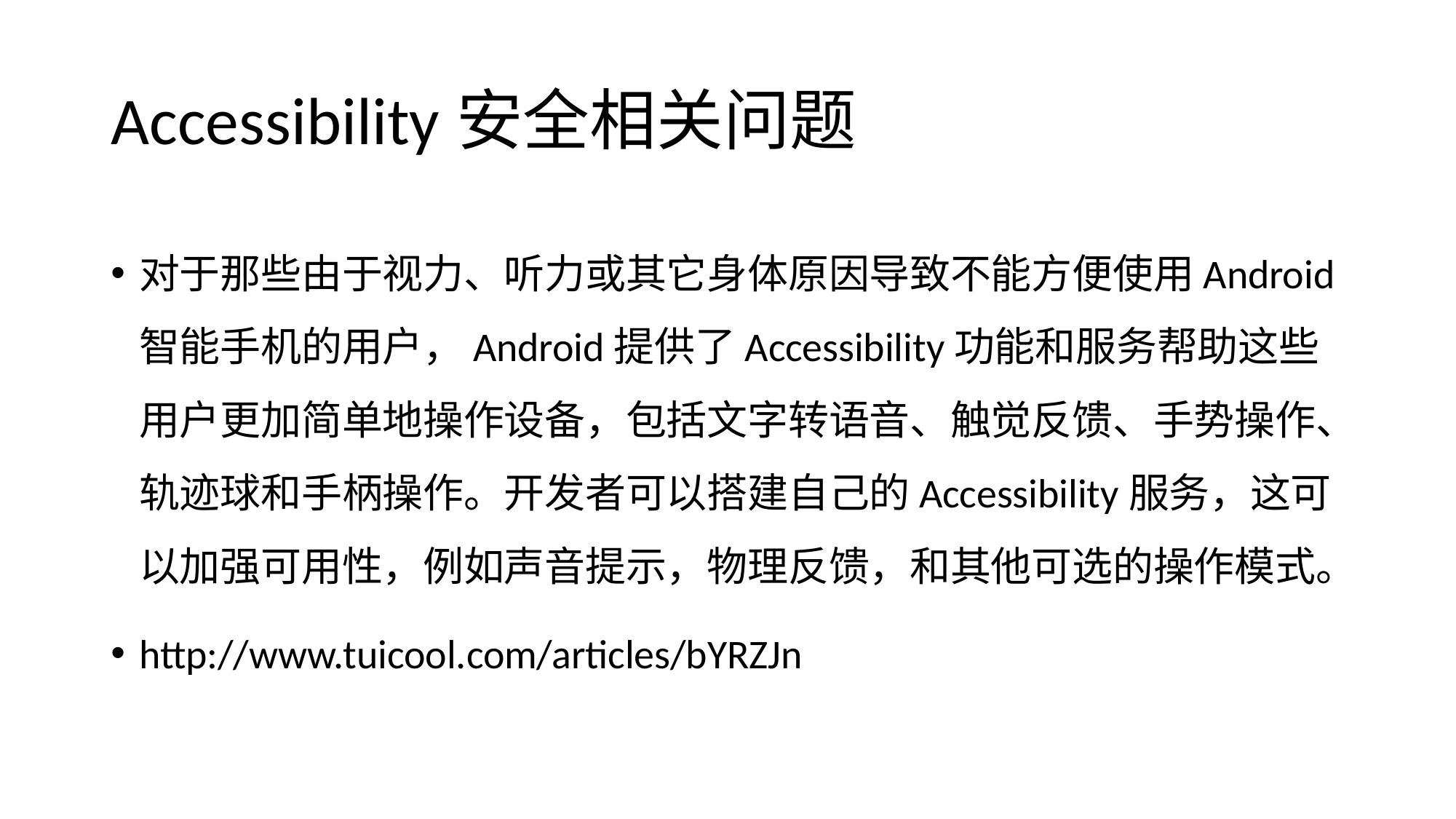

# Accessibility安全相关问题
对于那些由于视力、听力或其它身体原因导致不能方便使用Android智能手机的用户，Android提供了Accessibility功能和服务帮助这些用户更加简单地操作设备，包括文字转语音、触觉反馈、手势操作、轨迹球和手柄操作。开发者可以搭建自己的Accessibility服务，这可以加强可用性，例如声音提示，物理反馈，和其他可选的操作模式。
http://www.tuicool.com/articles/bYRZJn